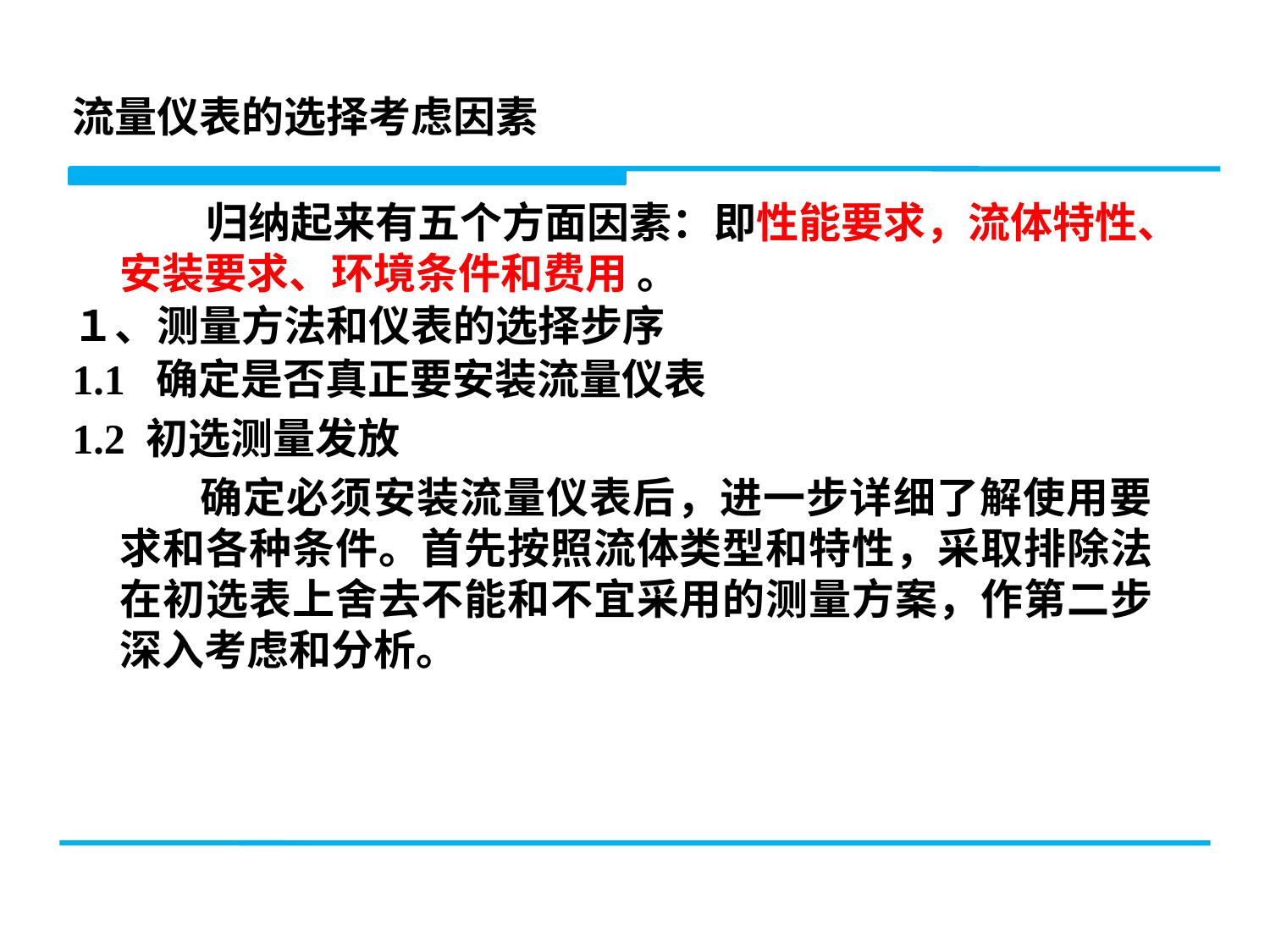

流量仪表的选择考虑因素

             归纳起来有五个方面因素：即性能要求，流体特性、安装要求、环境条件和费用 。
１、测量方法和仪表的选择步序
1.1  确定是否真正要安装流量仪表
1.2 初选测量发放
           确定必须安装流量仪表后，进一步详细了解使用要求和各种条件。首先按照流体类型和特性，采取排除法在初选表上舍去不能和不宜采用的测量方案，作第二步深入考虑和分析。